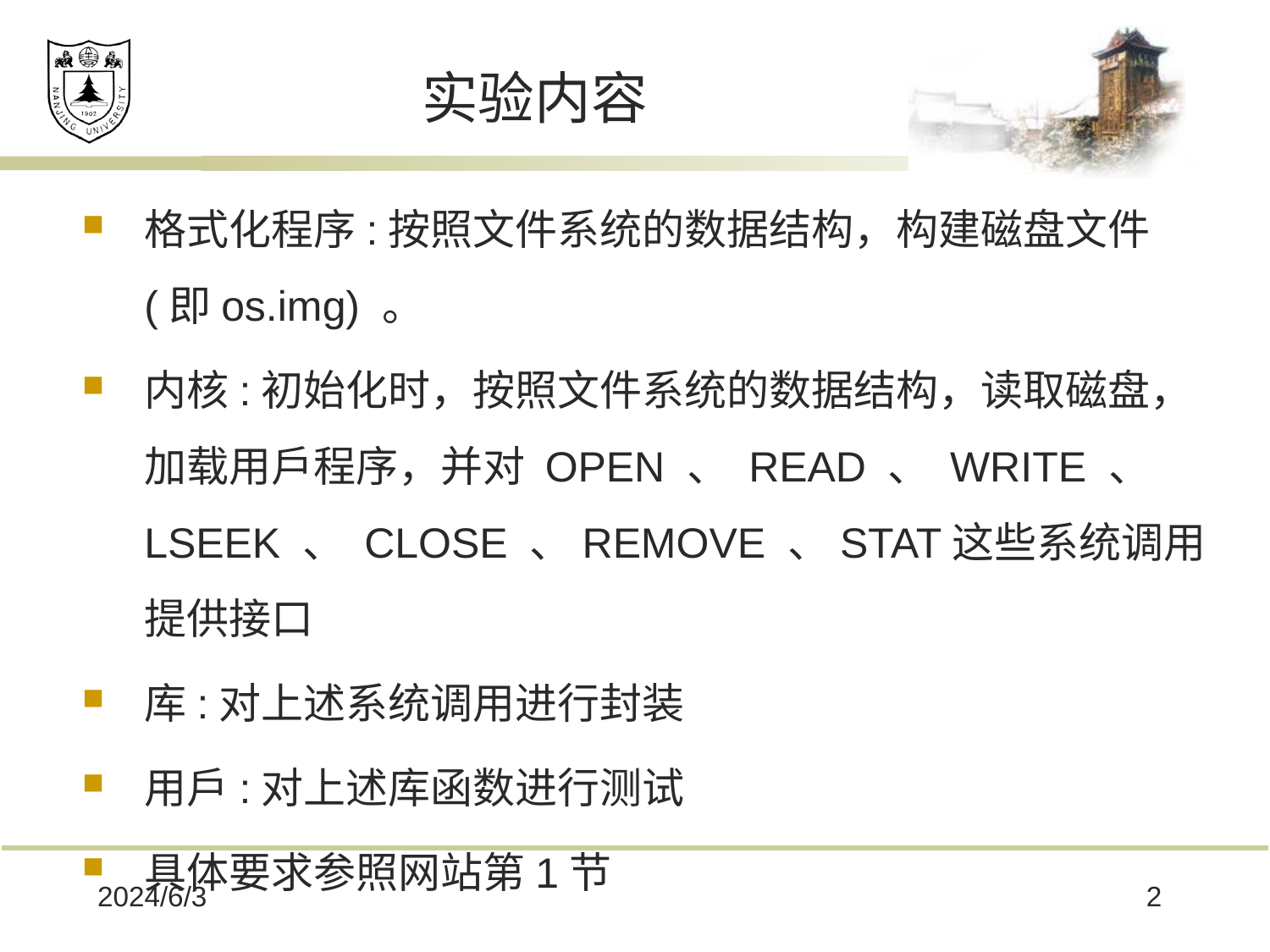

# 实验内容
格式化程序:按照文件系统的数据结构，构建磁盘文件(即os.img) 。
内核:初始化时，按照文件系统的数据结构，读取磁盘，加载用戶程序，并对 OPEN 、 READ 、 WRITE 、 LSEEK 、 CLOSE 、REMOVE 、STAT这些系统调用提供接口
库:对上述系统调用进行封装
用戶:对上述库函数进行测试
具体要求参照网站第1节
2024/6/3
2